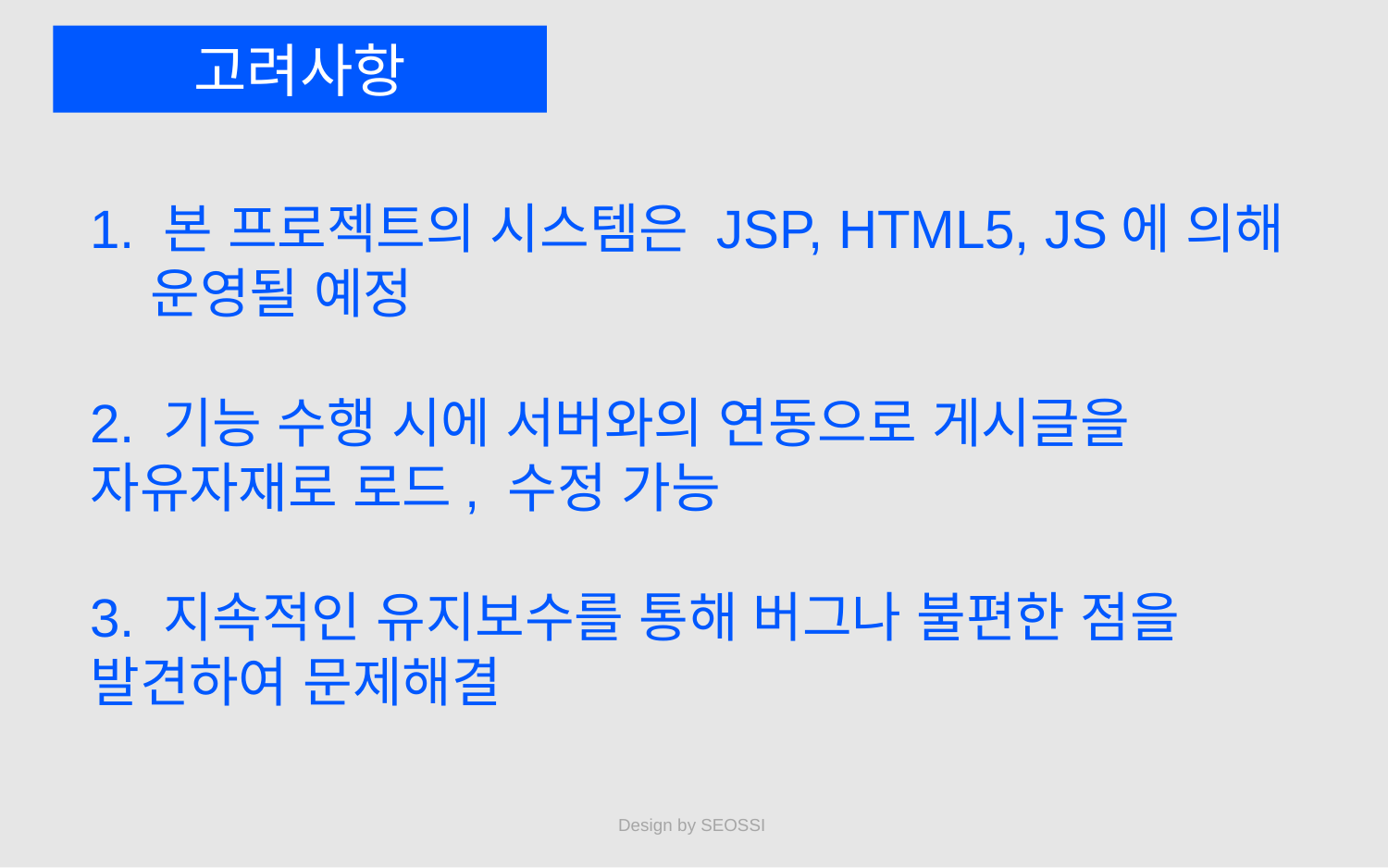

고려사항

1. 본 프로젝트의 시스템은 JSP, HTML5, JS에 의해        운영될 예정

2. 기능 수행 시에 서버와의 연동으로 게시글을 자유자재로 로드, 수정 가능

3. 지속적인 유지보수를 통해 버그나 불편한 점을 발견하여 문제해결

Design by SEOSSI